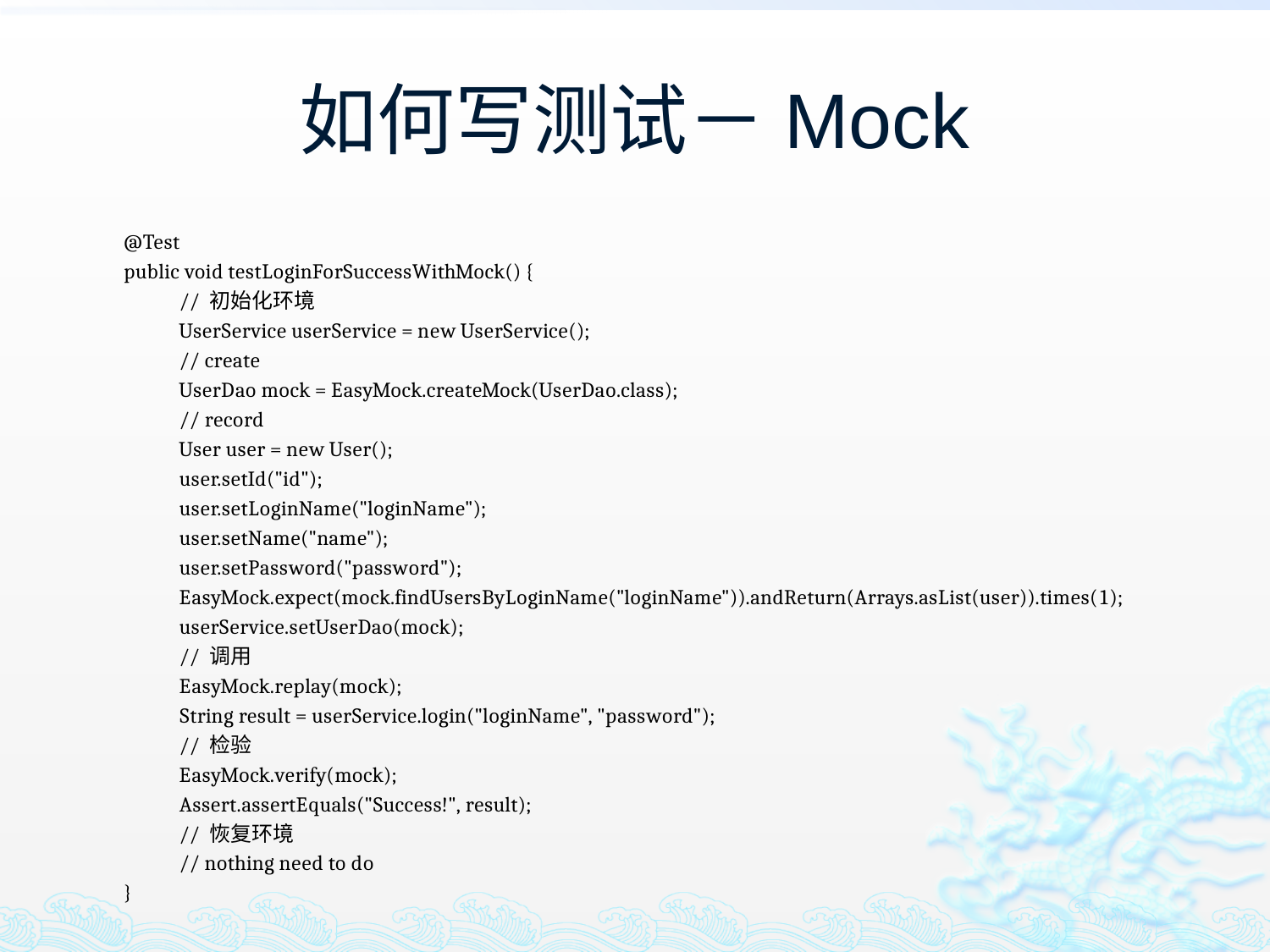

# 如何写测试－Mock
@Test
public void testLoginForSuccessWithMock() {
// 初始化环境
UserService userService = new UserService();
// create
UserDao mock = EasyMock.createMock(UserDao.class);
// record
User user = new User();
user.setId("id");
user.setLoginName("loginName");
user.setName("name");
user.setPassword("password");
EasyMock.expect(mock.findUsersByLoginName("loginName")).andReturn(Arrays.asList(user)).times(1);
userService.setUserDao(mock);
// 调用
EasyMock.replay(mock);
String result = userService.login("loginName", "password");
// 检验
EasyMock.verify(mock);
Assert.assertEquals("Success!", result);
// 恢复环境
// nothing need to do
}